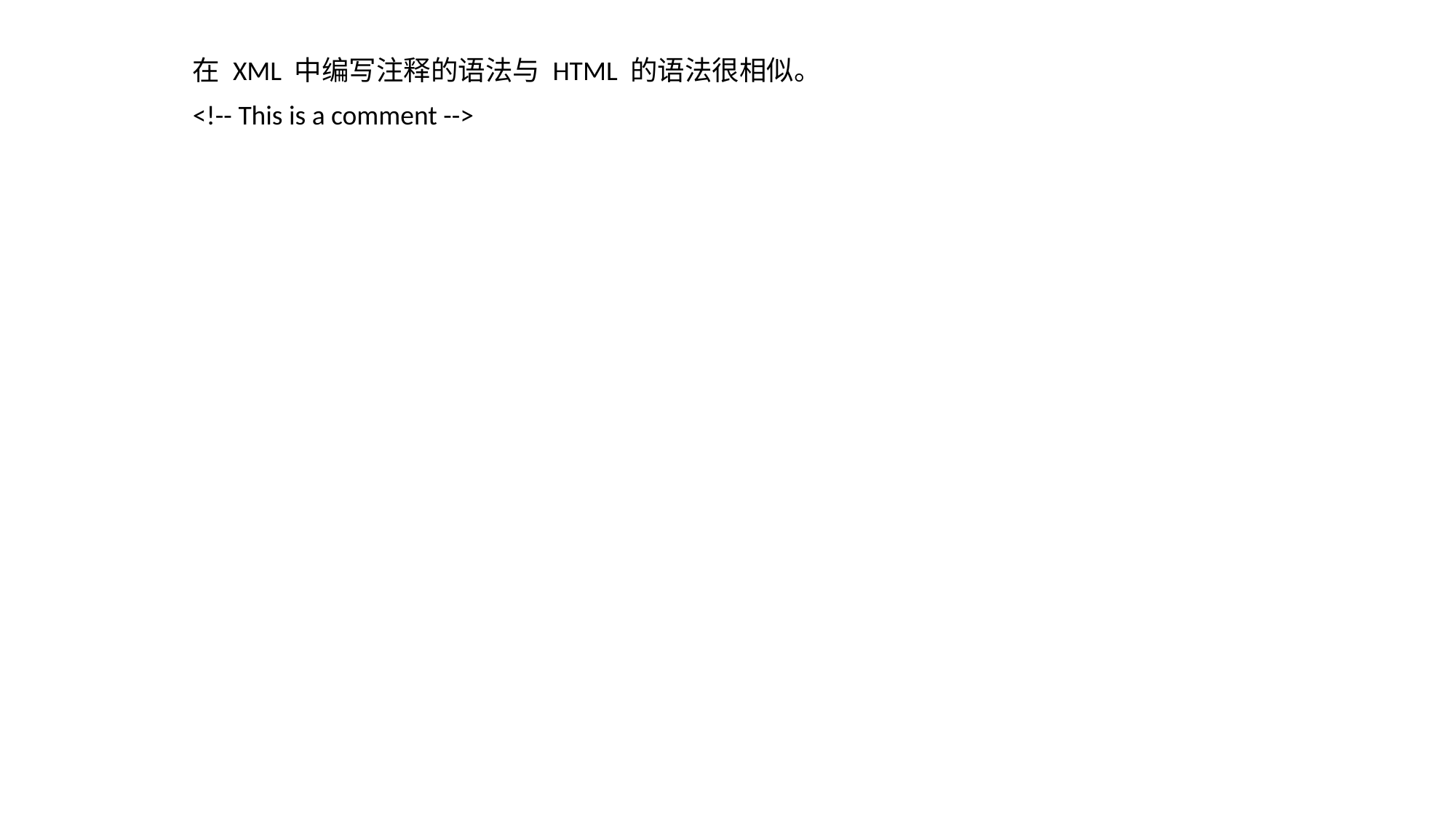

在 XML 中编写注释的语法与 HTML 的语法很相似。
<!-- This is a comment -->